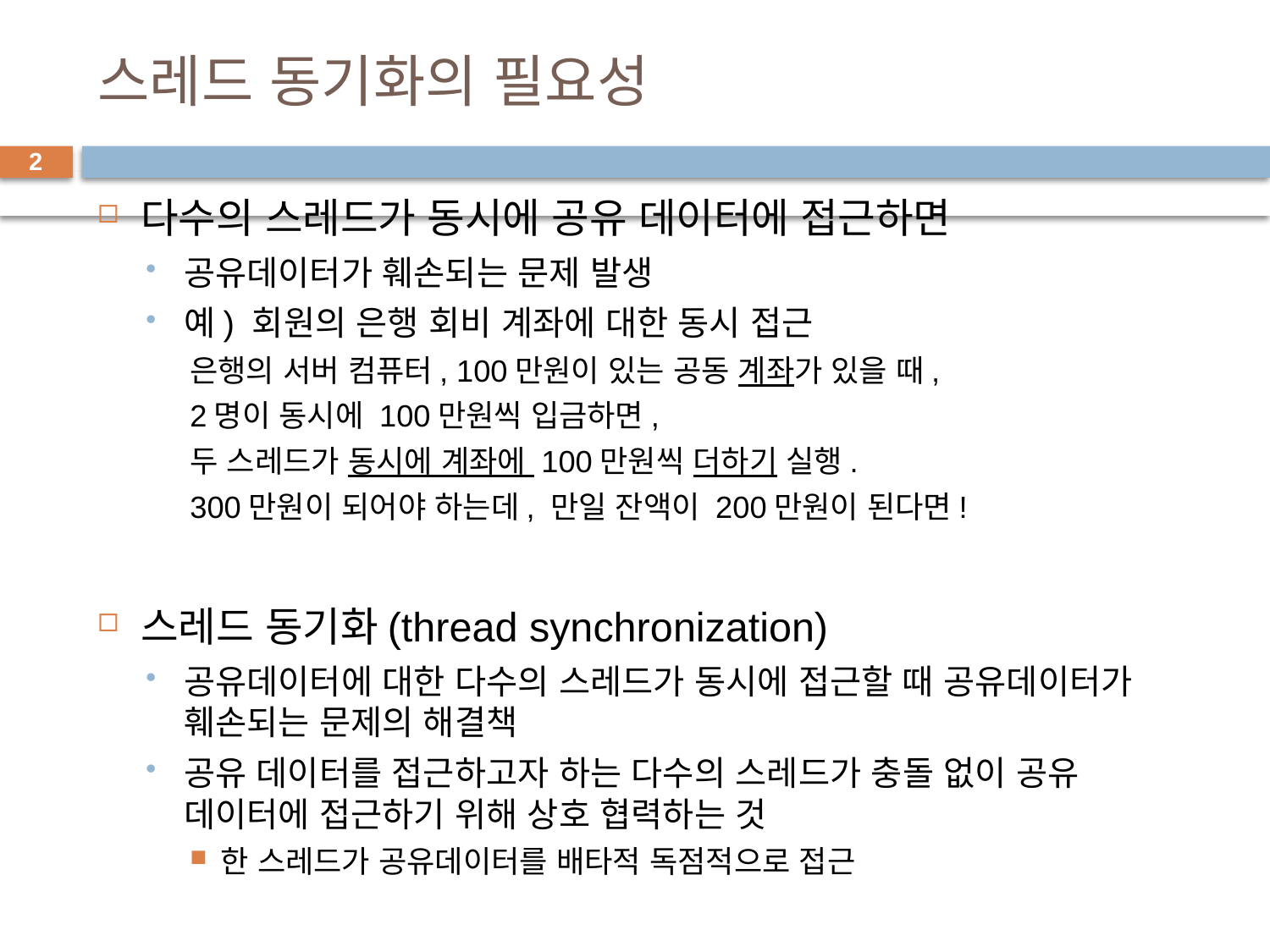

# 스레드 동기화의 필요성
2
다수의 스레드가 동시에 공유 데이터에 접근하면
공유데이터가 훼손되는 문제 발생
예) 회원의 은행 회비 계좌에 대한 동시 접근
은행의 서버 컴퓨터, 100만원이 있는 공동 계좌가 있을 때,
2명이 동시에 100만원씩 입금하면,
두 스레드가 동시에 계좌에 100만원씩 더하기 실행.
300만원이 되어야 하는데, 만일 잔액이 200만원이 된다면!

스레드 동기화(thread synchronization)
공유데이터에 대한 다수의 스레드가 동시에 접근할 때 공유데이터가 훼손되는 문제의 해결책
공유 데이터를 접근하고자 하는 다수의 스레드가 충돌 없이 공유 데이터에 접근하기 위해 상호 협력하는 것
한 스레드가 공유데이터를 배타적 독점적으로 접근